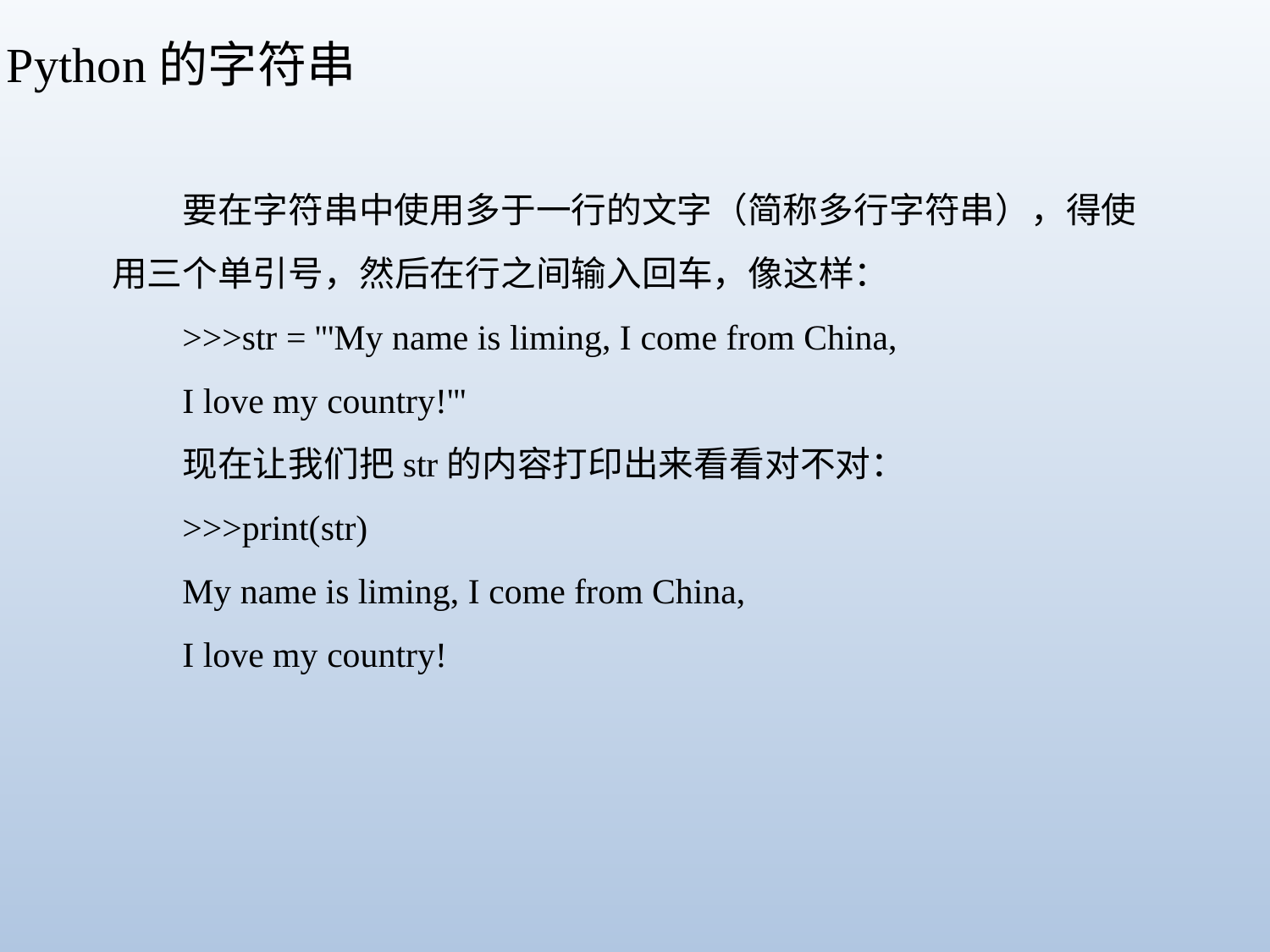

Python的字符串
要在字符串中使用多于一行的文字（简称多行字符串），得使用三个单引号，然后在行之间输入回车，像这样：
>>>str = '''My name is liming, I come from China,
I love my country!'''
现在让我们把str的内容打印出来看看对不对：
>>>print(str)
My name is liming, I come from China,
I love my country!